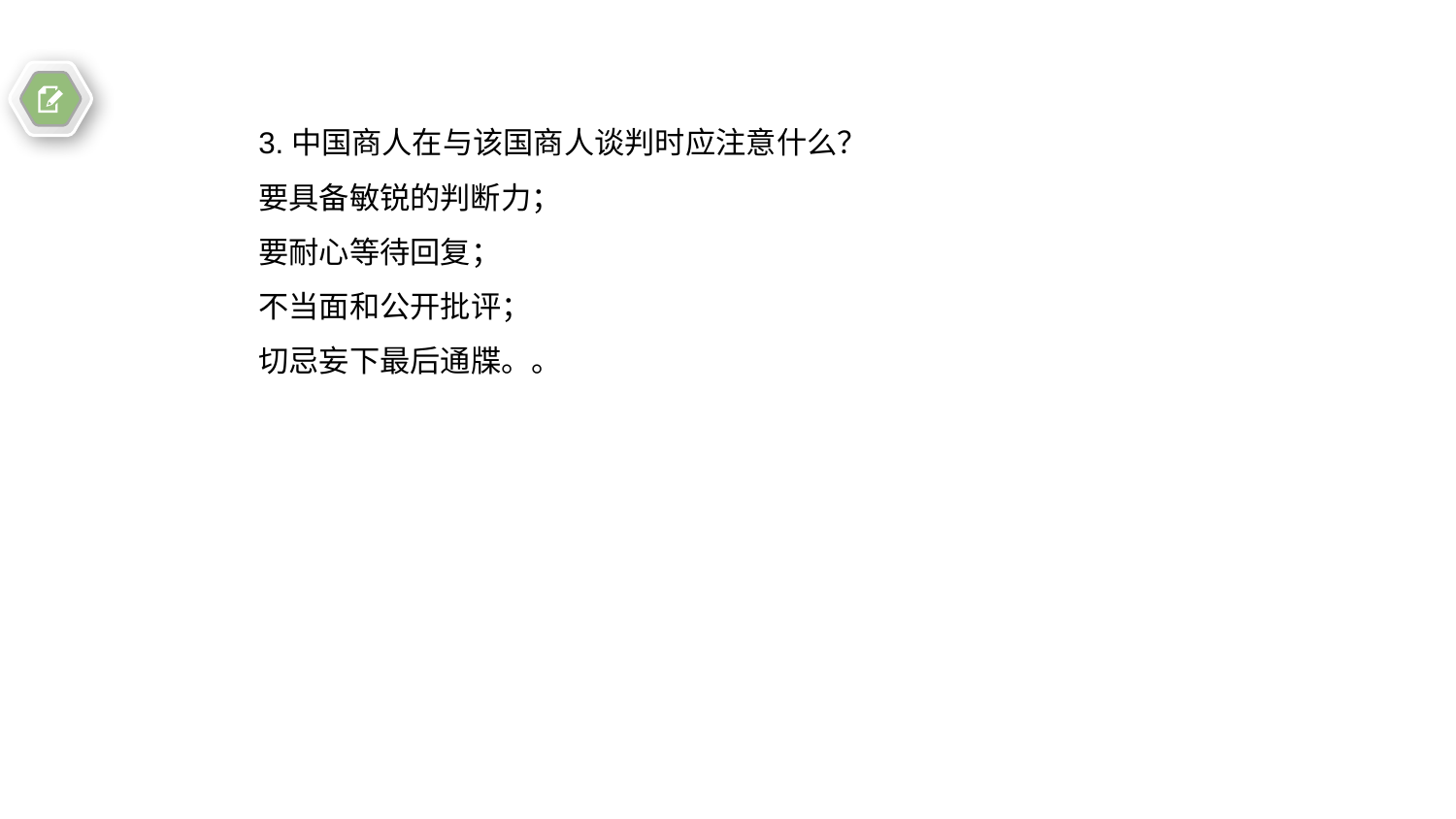

3.中国商人在与该国商人谈判时应注意什么？
要具备敏锐的判断力；
要耐心等待回复；
不当面和公开批评；
切忌妄下最后通牒。。